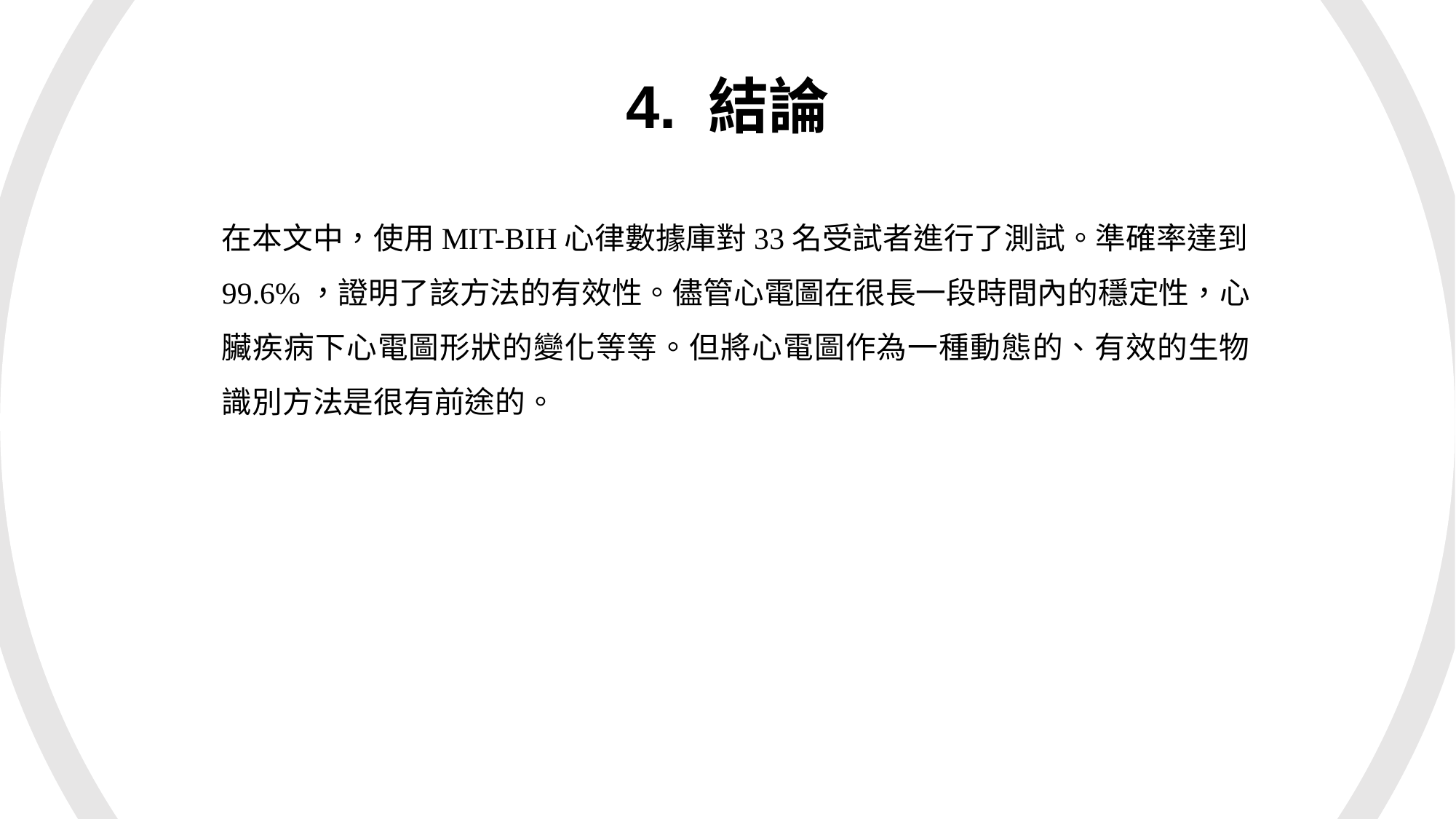

# 4. 結論
在本文中，使用MIT-BIH心律數據庫對33名受試者進行了測試。準確率達到99.6%，證明了該方法的有效性。儘管心電圖在很長一段時間內的穩定性，心臟疾病下心電圖形狀的變化等等。但將心電圖作為一種動態的、有效的生物識別方法是很有前途的。